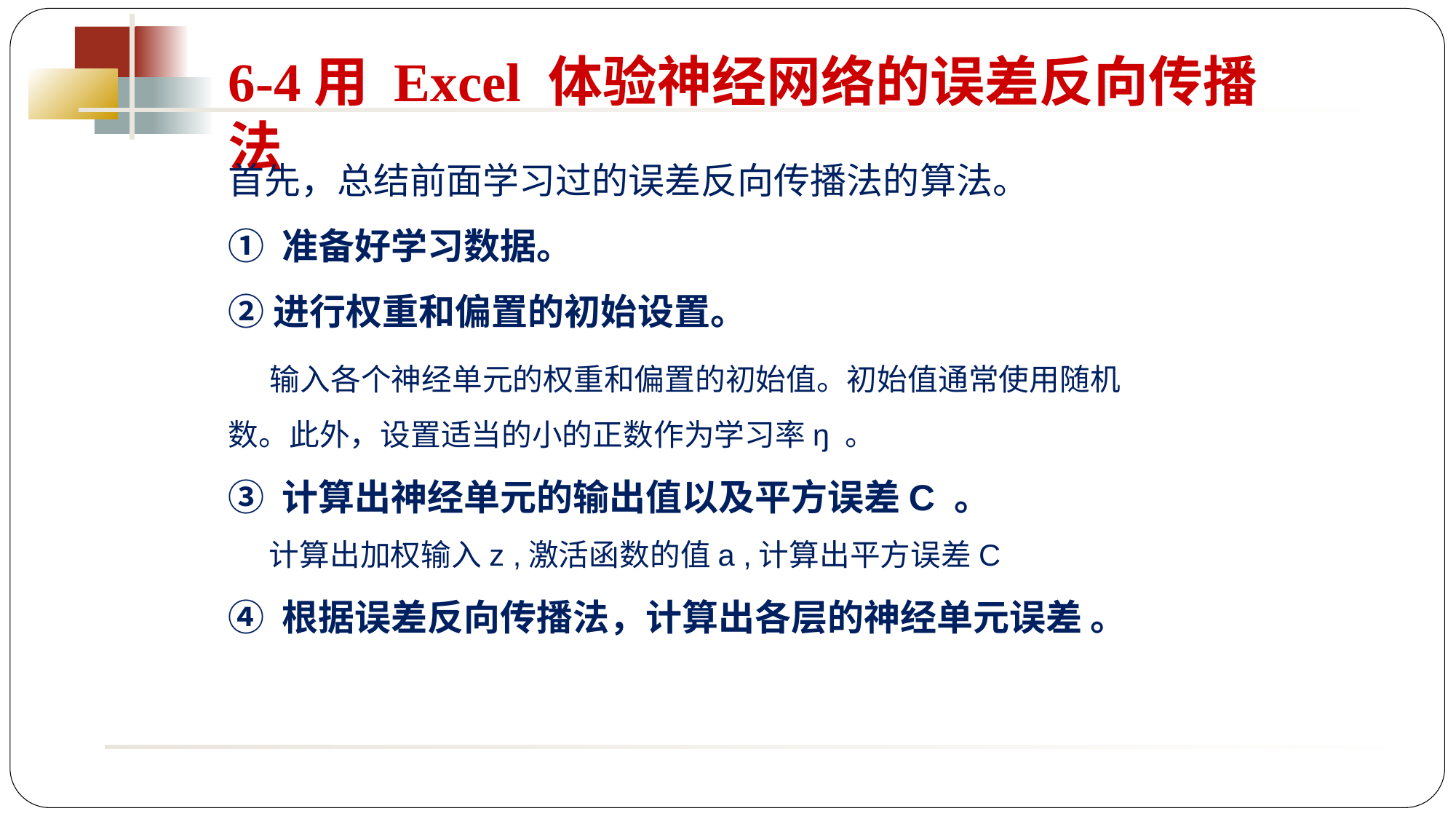

6-4用 Excel 体验神经网络的误差反向传播法
首先，总结前面学习过的误差反向传播法的算法。
① 准备好学习数据。
②进行权重和偏置的初始设置。
    输入各个神经单元的权重和偏置的初始值。初始值通常使用随机
数。此外，设置适当的小的正数作为学习率ŋ 。
③ 计算出神经单元的输出值以及平方误差C 。
     计算出加权输入z ,激活函数的值a ,计算出平方误差C
④ 根据误差反向传播法，计算出各层的神经单元误差 。